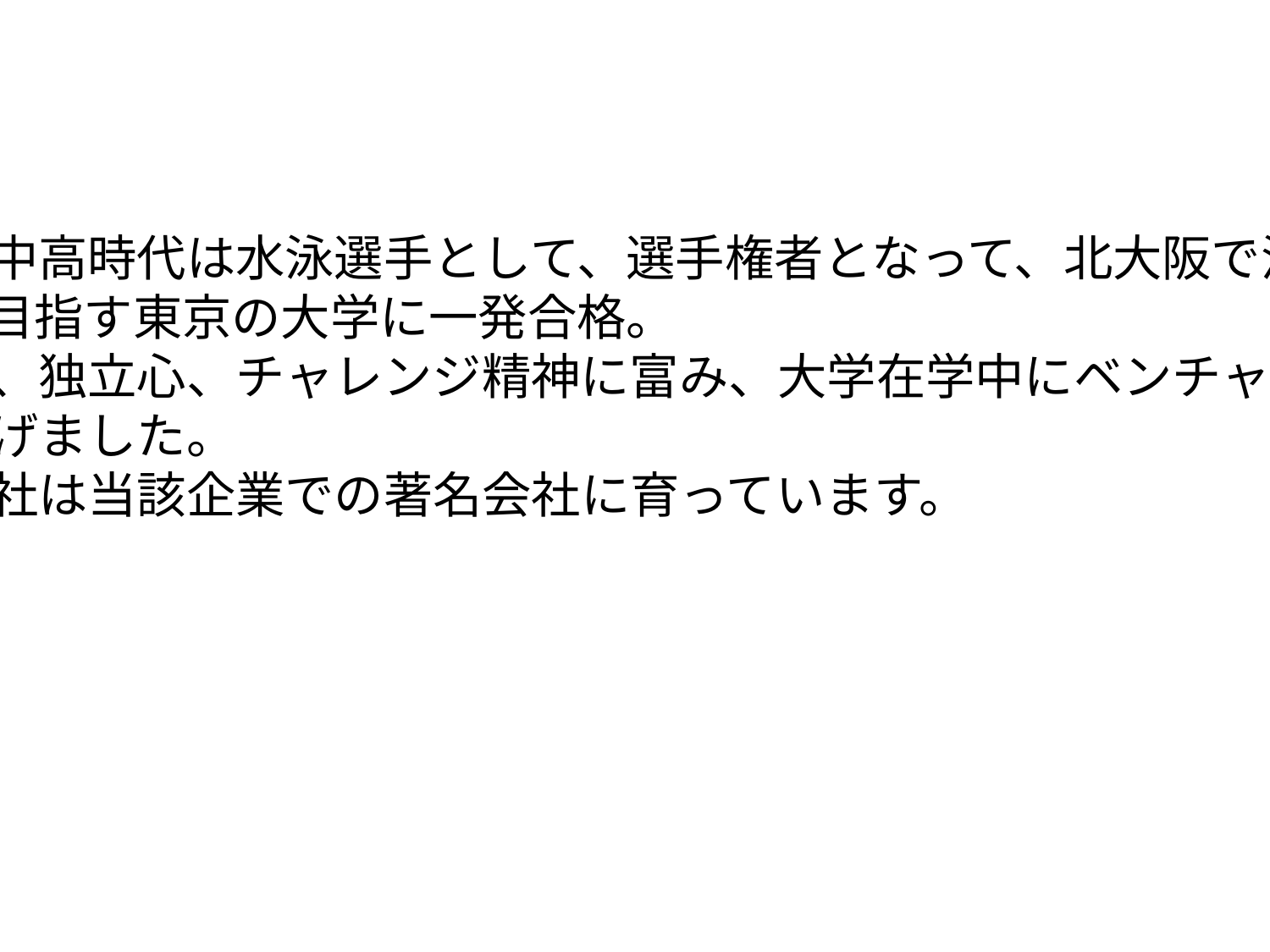

長男は、中高時代は水泳選手として、選手権者となって、北大阪で活躍。
そして、目指す東京の大学に一発合格。
　長男は、独立心、チャレンジ精神に富み、大学在学中にベンチャー企業
を立ち上げました。
　この会社は当該企業での著名会社に育っています。